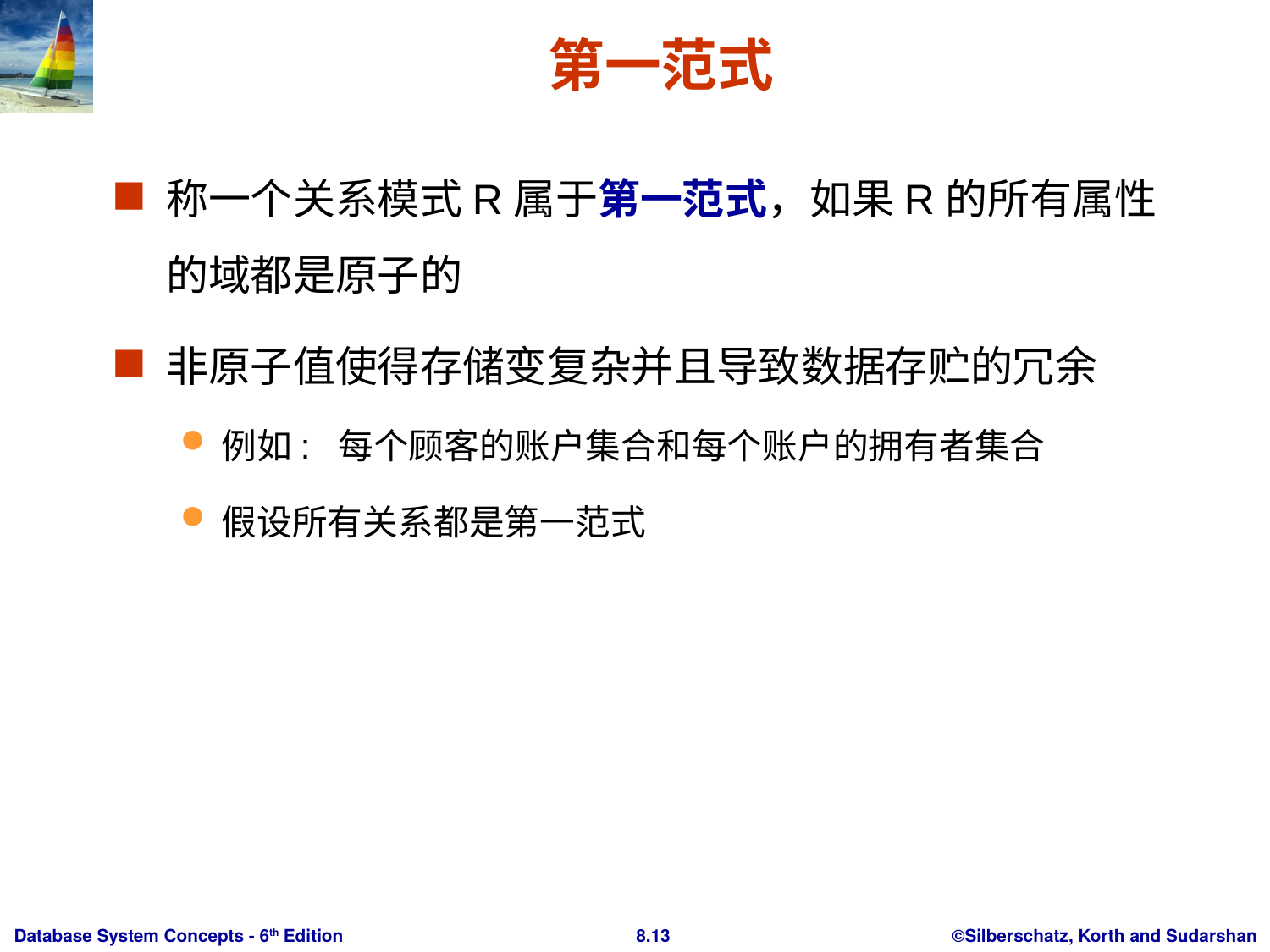

# 第一范式
称一个关系模式R属于第一范式，如果R的所有属性的域都是原子的
非原子值使得存储变复杂并且导致数据存贮的冗余
例如:  每个顾客的账户集合和每个账户的拥有者集合
假设所有关系都是第一范式